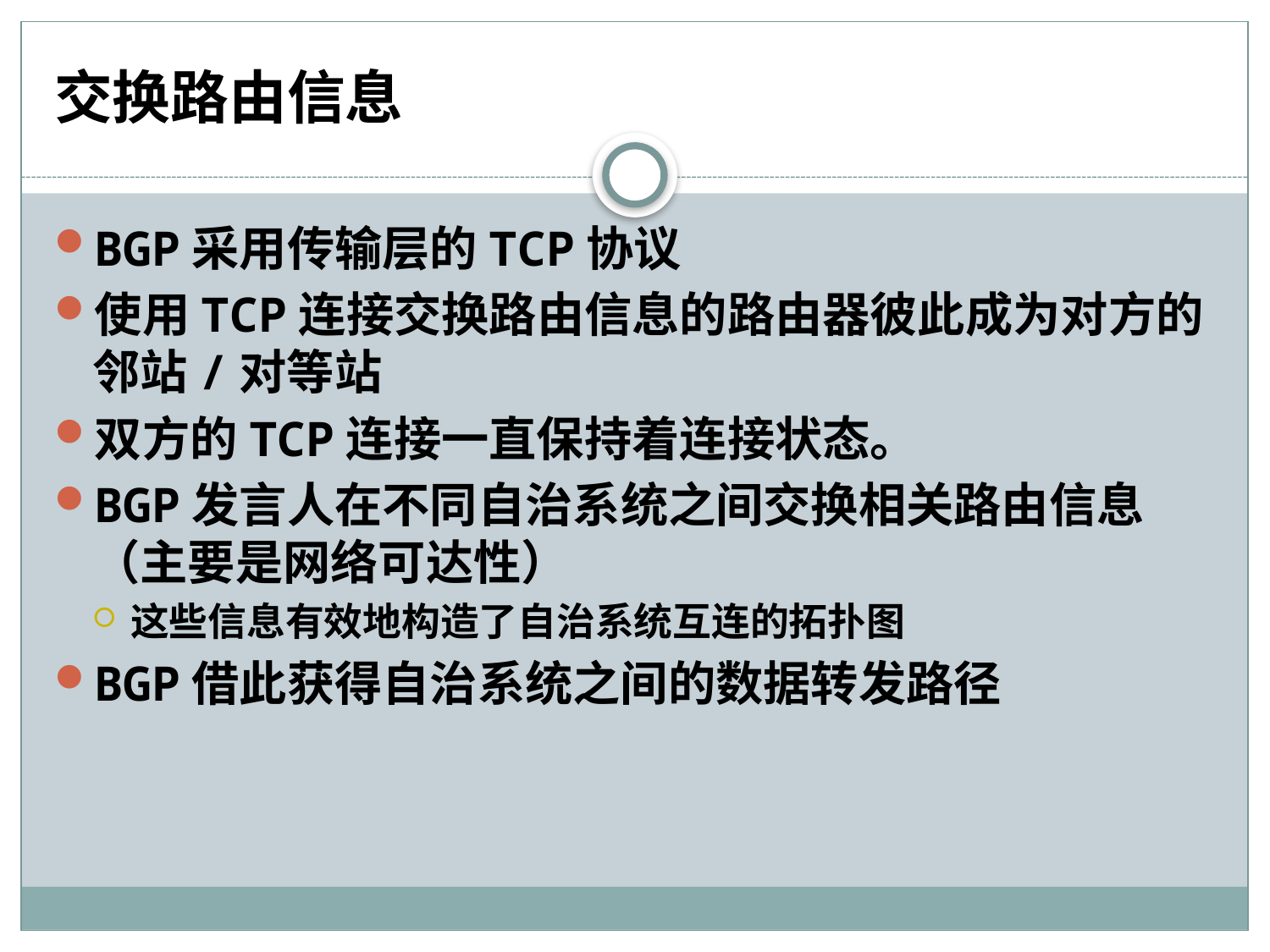

# 交换路由信息
BGP采用传输层的TCP协议
使用TCP连接交换路由信息的路由器彼此成为对方的邻站/对等站
双方的TCP连接一直保持着连接状态。
BGP发言人在不同自治系统之间交换相关路由信息（主要是网络可达性）
这些信息有效地构造了自治系统互连的拓扑图
BGP借此获得自治系统之间的数据转发路径